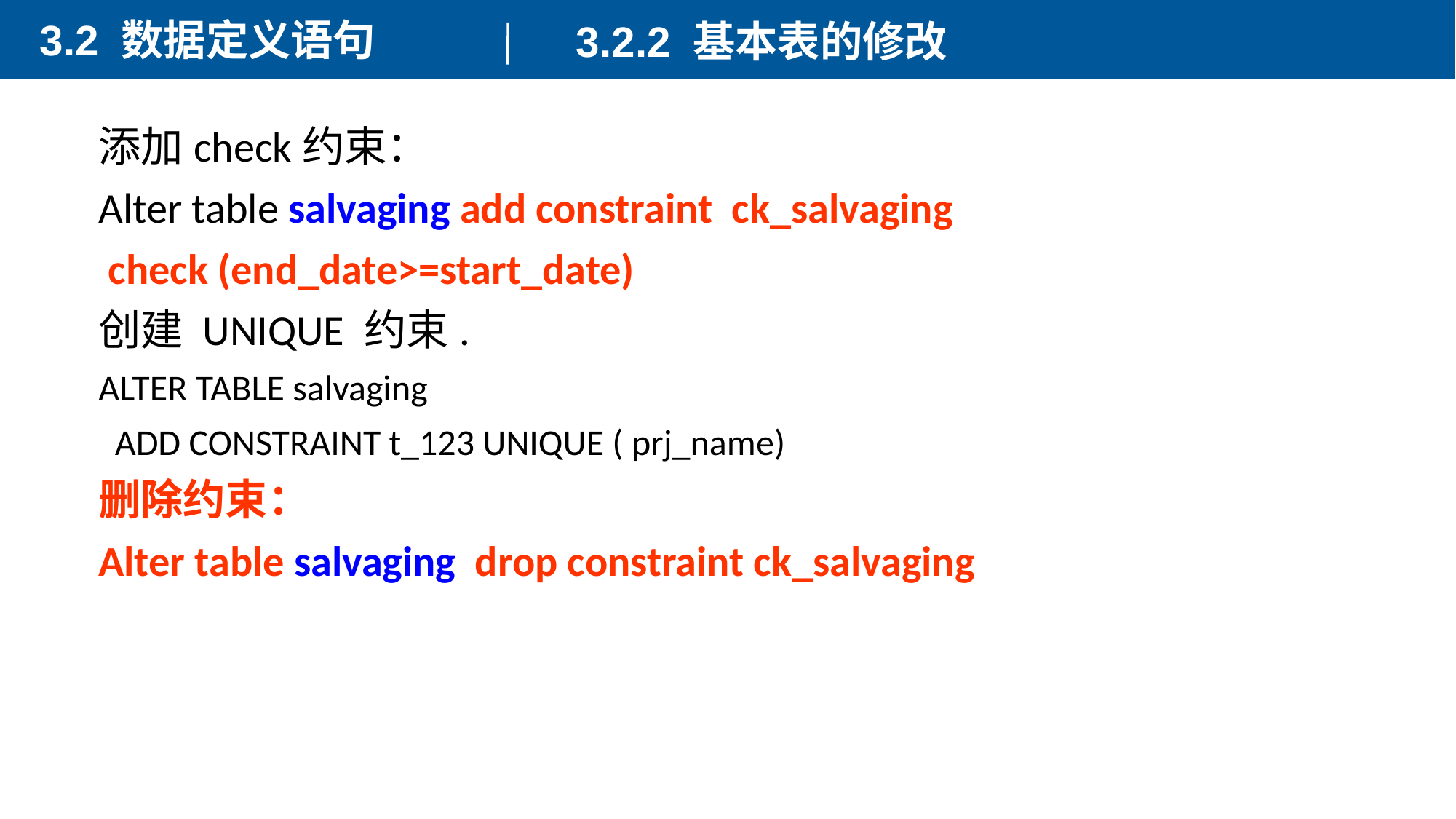

3.2 数据定义语句
3.2.2 基本表的修改
添加check约束：
Alter table salvaging add constraint  ck_salvaging
 check (end_date>=start_date)
创建 UNIQUE 约束.
ALTER TABLE salvaging
  ADD CONSTRAINT t_123 UNIQUE ( prj_name)
删除约束：
Alter table salvaging  drop constraint ck_salvaging